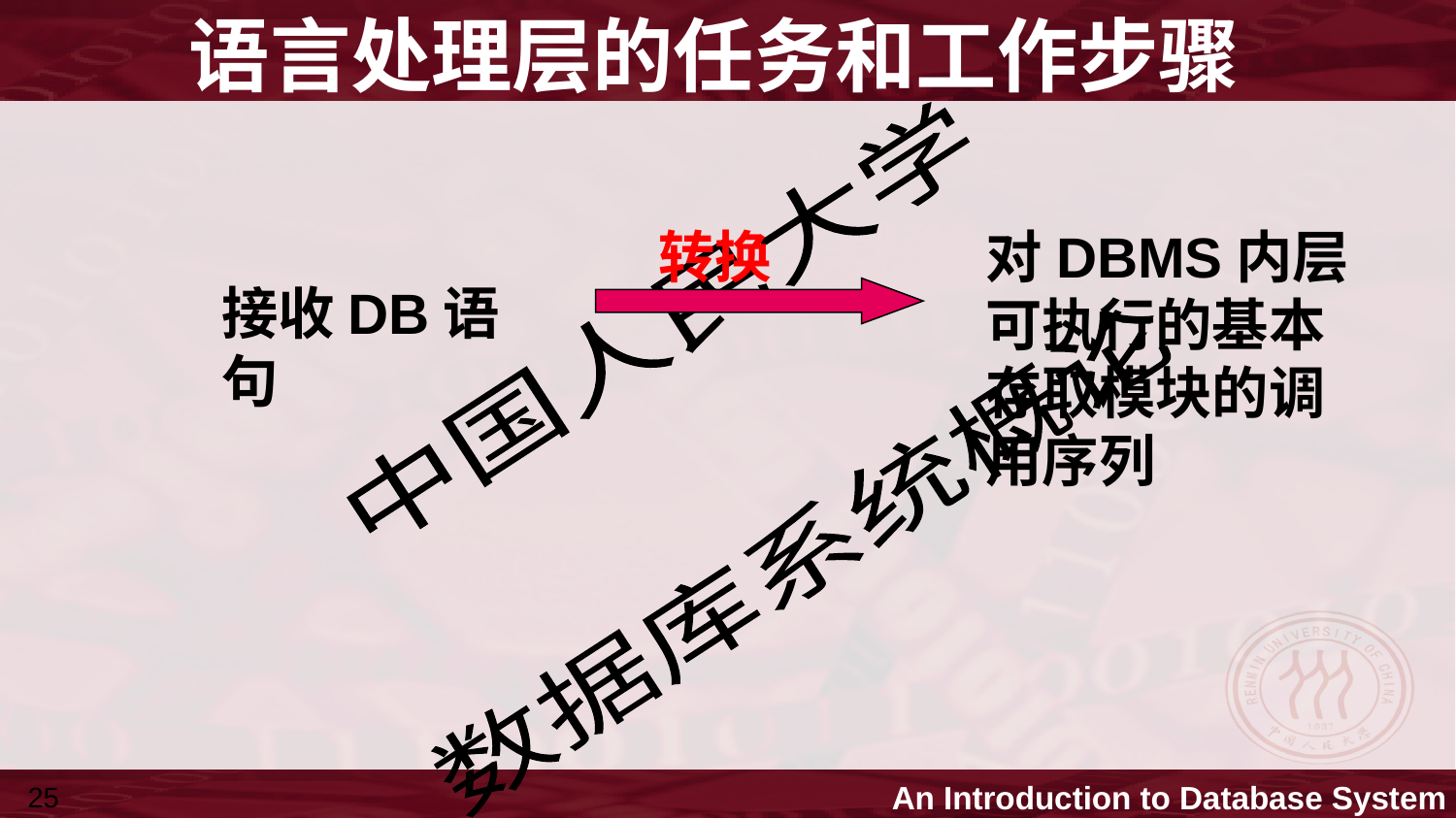

# 语言处理层的任务和工作步骤
转换
对DBMS内层可执行的基本存取模块的调用序列
接收DB语句

25